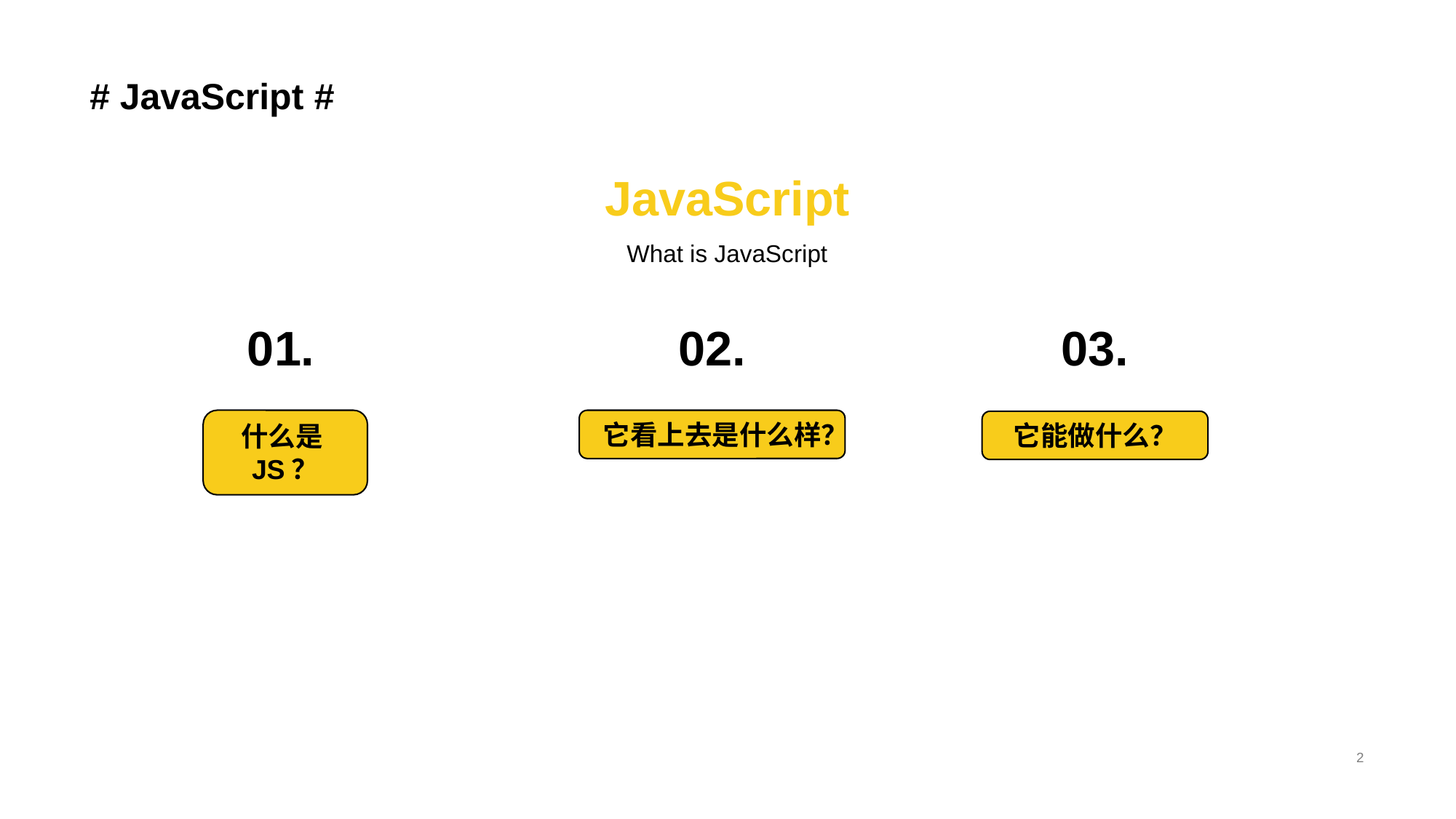

# # JavaScript #
JavaScript
What is JavaScript
01.
02.
03.
什么是JS？
它看上去是什么样？
它能做什么？
2